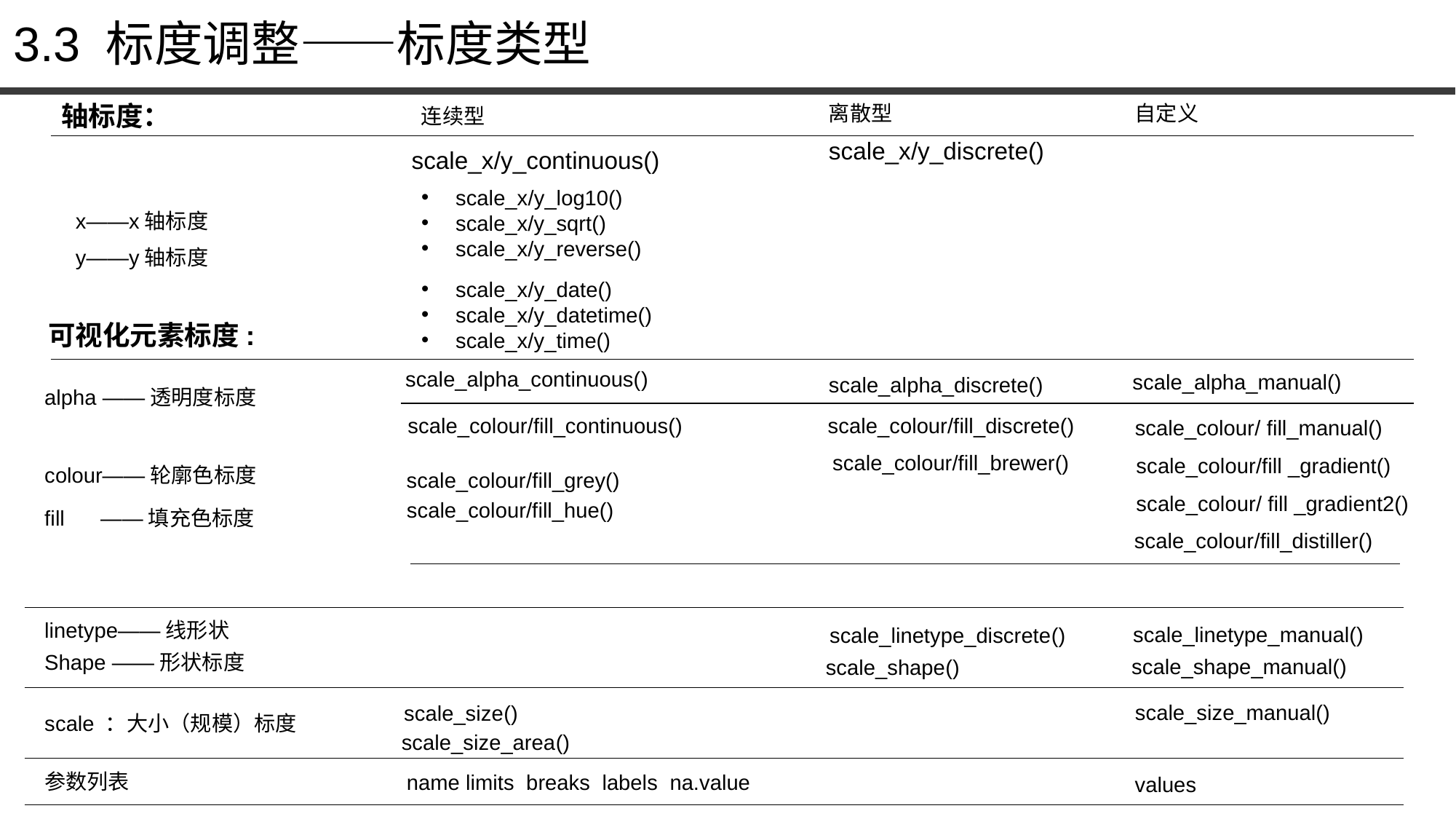

3.3 标度调整——标度类型
轴标度：
离散型
自定义
连续型
scale_x/y_discrete()
scale_x/y_continuous()
scale_x/y_log10()
scale_x/y_sqrt()
scale_x/y_reverse()
x——x轴标度
y——y轴标度
scale_x/y_date()
scale_x/y_datetime()
scale_x/y_time()
可视化元素标度:
scale_alpha_continuous()
scale_alpha_manual()
scale_alpha_discrete()
alpha ——透明度标度
scale_colour/fill_continuous()
scale_colour/fill_discrete()
scale_colour/ fill_manual()
scale_colour/fill_brewer()
scale_colour/fill _gradient()
colour——轮廓色标度
scale_colour/fill_grey()
scale_colour/ fill _gradient2()
scale_colour/fill_hue()
fill      ——填充色标度
scale_colour/fill_distiller()
linetype——线形状
scale_linetype_manual()
scale_linetype_discrete()
Shape ——形状标度
scale_shape_manual()
scale_shape()
scale_size_manual()
scale_size()
scale ：大小（规模）标度
scale_size_area()
参数列表
name limits  breaks  labels  na.value
values